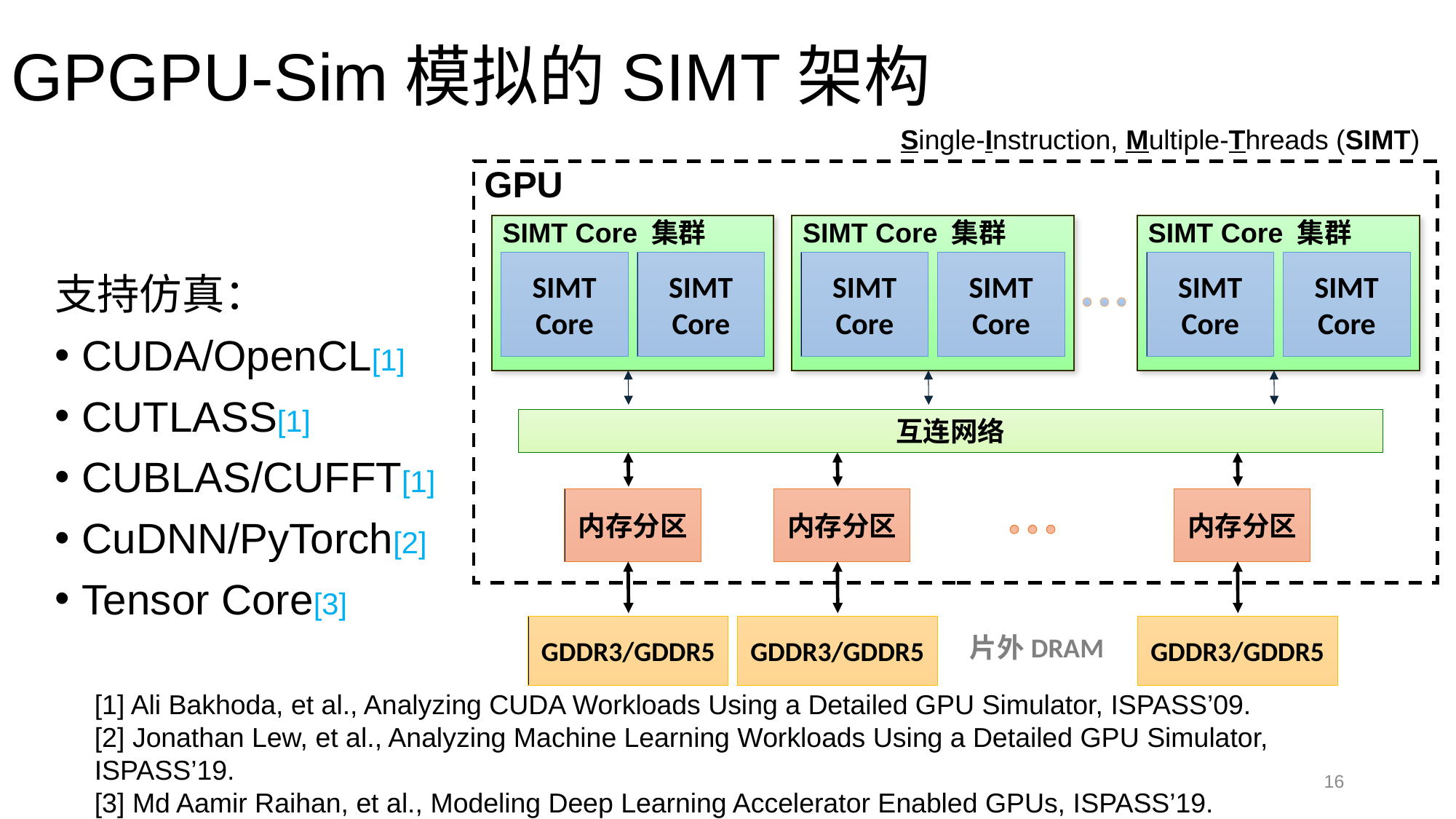

# GPGPU-Sim模拟的SIMT架构
Single-Instruction, Multiple-Threads (SIMT)
GPU
SIMT Core 集群
SIMT
Core
SIMT
Core

SIMT Core 集群
SIMT
Core
SIMT
Core

SIMT Core 集群
SIMT
Core
SIMT
Core

互连网络

内存分区

GDDR3/GDDR5

内存分区

GDDR3/GDDR5

内存分区

GDDR3/GDDR5

片外DRAM

支持仿真：
CUDA/OpenCL[1]
CUTLASS[1]
CUBLAS/CUFFT[1]
CuDNN/PyTorch[2]
Tensor Core[3]

[1] Ali Bakhoda, et al., Analyzing CUDA Workloads Using a Detailed GPU Simulator, ISPASS’09.
[2] Jonathan Lew, et al., Analyzing Machine Learning Workloads Using a Detailed GPU Simulator, ISPASS’19.
[3] Md Aamir Raihan, et al., Modeling Deep Learning Accelerator Enabled GPUs, ISPASS’19.
16